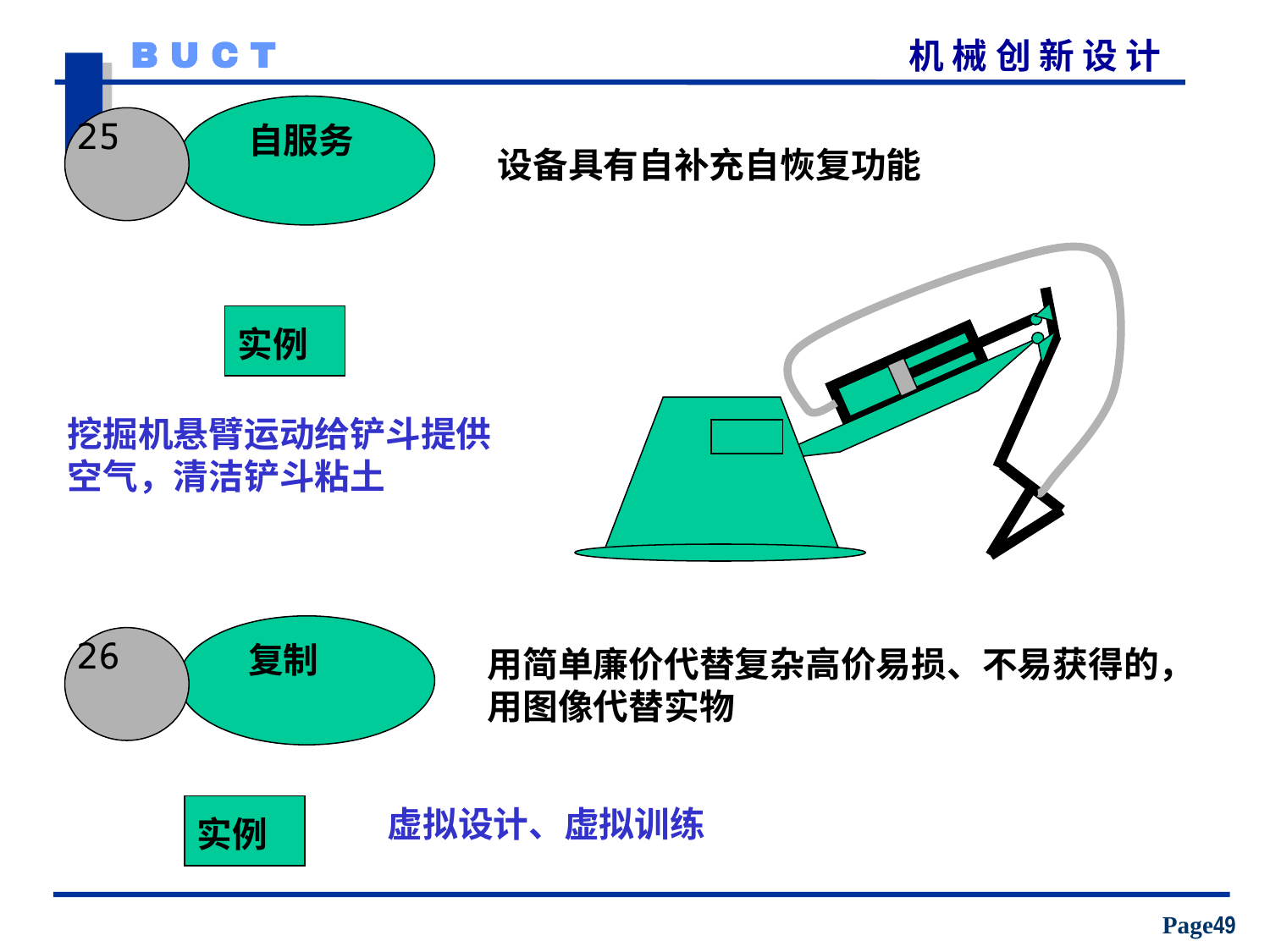

自服务

25
设备具有自补充自恢复功能

实例
挖掘机悬臂运动给铲斗提供空气，清洁铲斗粘土

  复制

26
用简单廉价代替复杂高价易损、不易获得的，用图像代替实物

实例
虚拟设计、虚拟训练
Page49